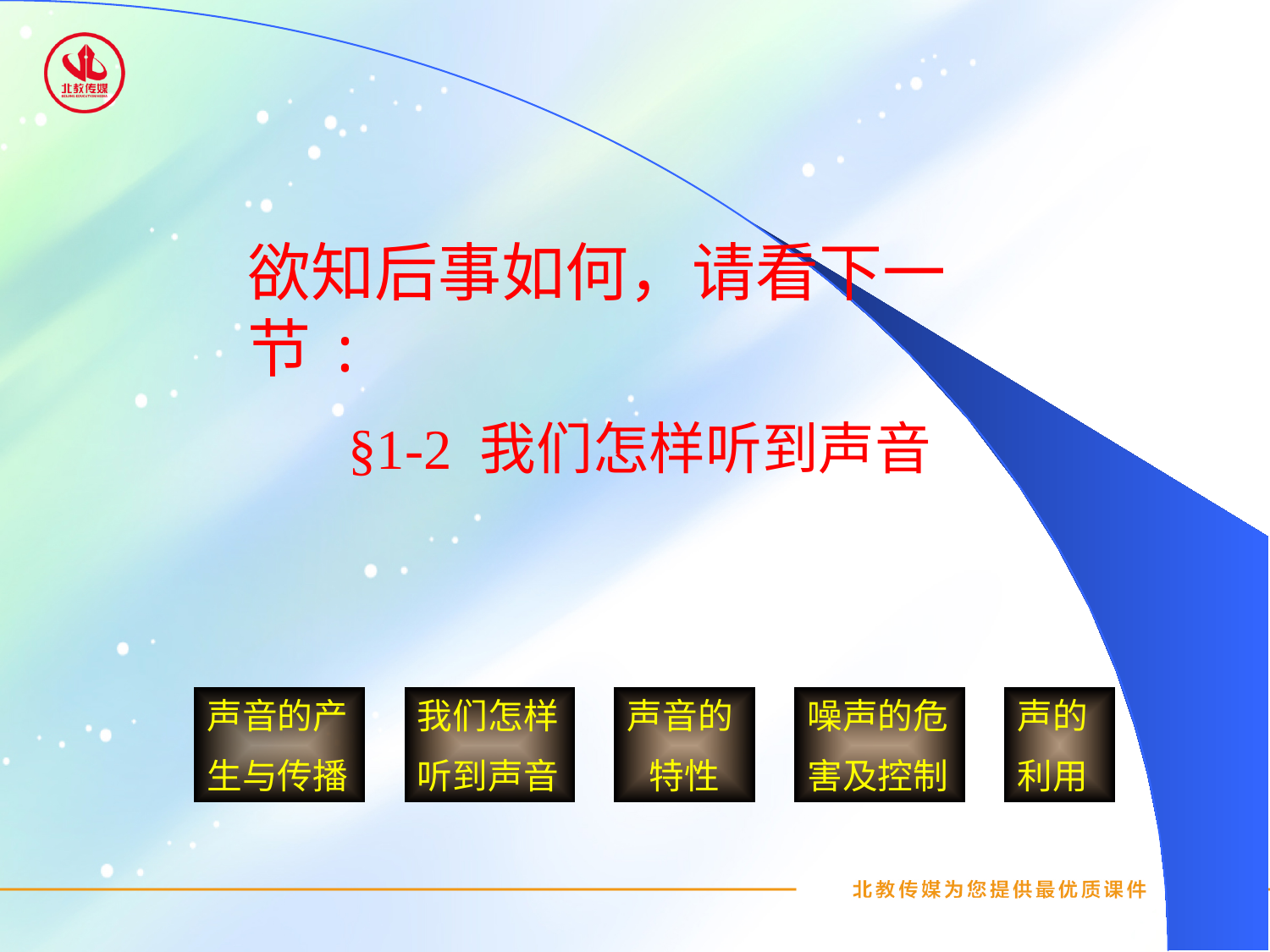

欲知后事如何，请看下一节:
§1-2 我们怎样听到声音
声音的产
生与传播
我们怎样
听到声音
声音的
特性
噪声的危
害及控制
声的
利用